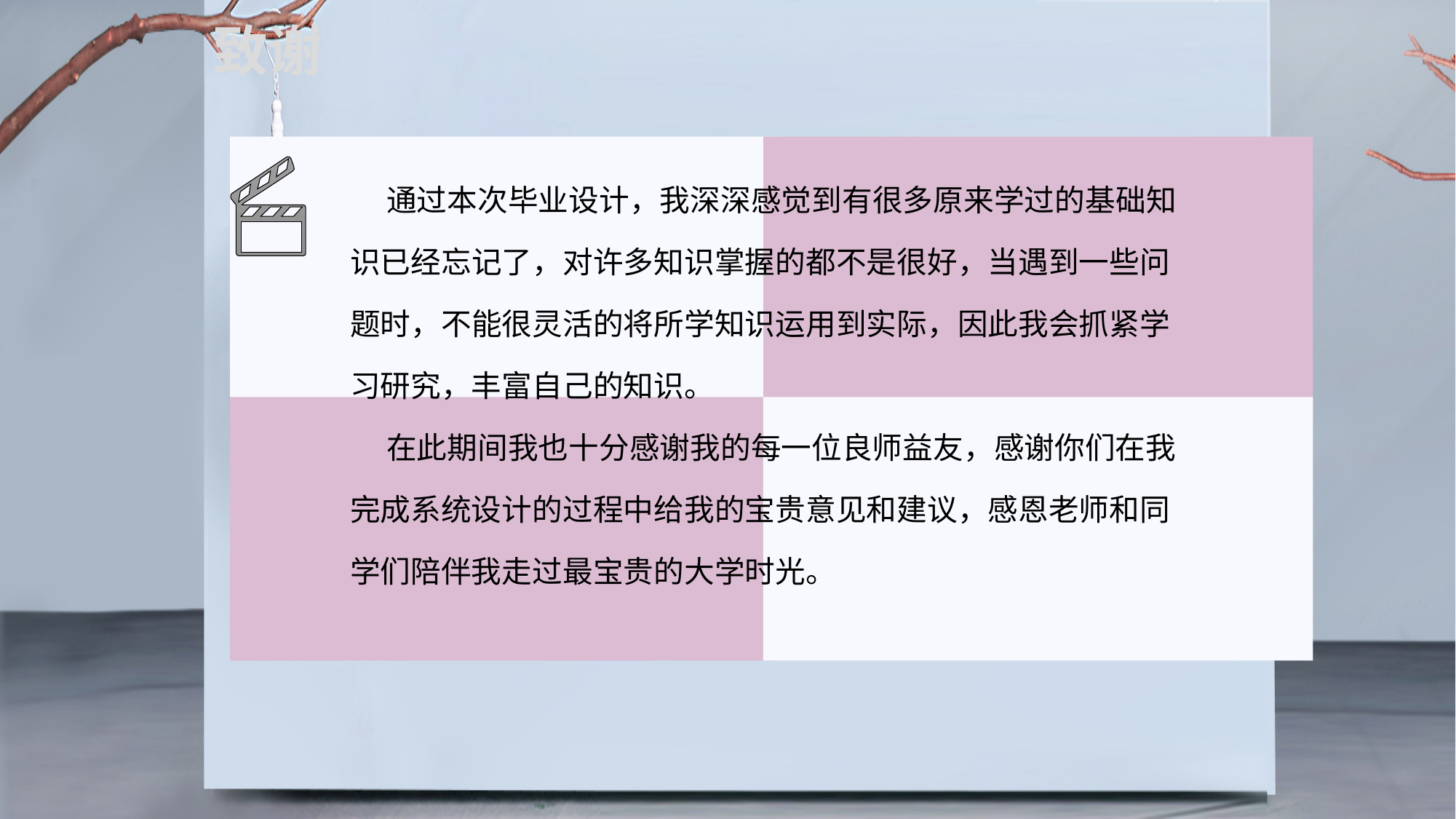

致谢

通过本次毕业设计，我深深感觉到有很多原来学过的基础知识已经忘记了，对许多知识掌握的都不是很好，当遇到一些问题时，不能很灵活的将所学知识运用到实际，因此我会抓紧学习研究，丰富自己的知识。
在此期间我也十分感谢我的每一位良师益友，感谢你们在我完成系统设计的过程中给我的宝贵意见和建议，感恩老师和同学们陪伴我走过最宝贵的大学时光。